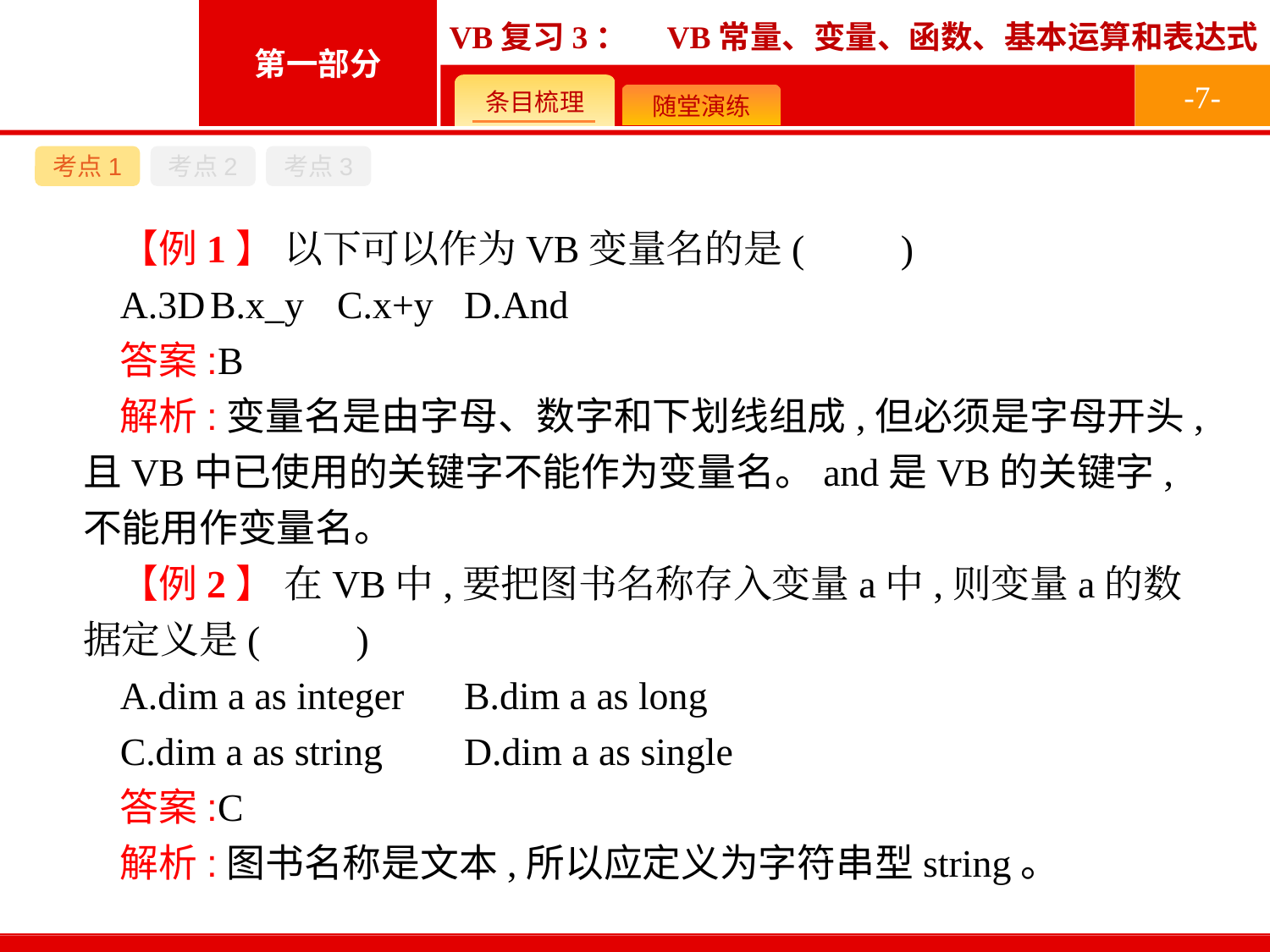

-7-
考点1
考点2
考点3
【例1】 以下可以作为VB变量名的是(　　)
A.3D	B.x_y	C.x+y	D.And
答案:B
解析:变量名是由字母、数字和下划线组成,但必须是字母开头,且VB中已使用的关键字不能作为变量名。and是VB的关键字,不能用作变量名。
【例2】 在VB中,要把图书名称存入变量a中,则变量a的数据定义是(　　)
A.dim a as integer	B.dim a as long
C.dim a as string	D.dim a as single
答案:C
解析:图书名称是文本,所以应定义为字符串型string。